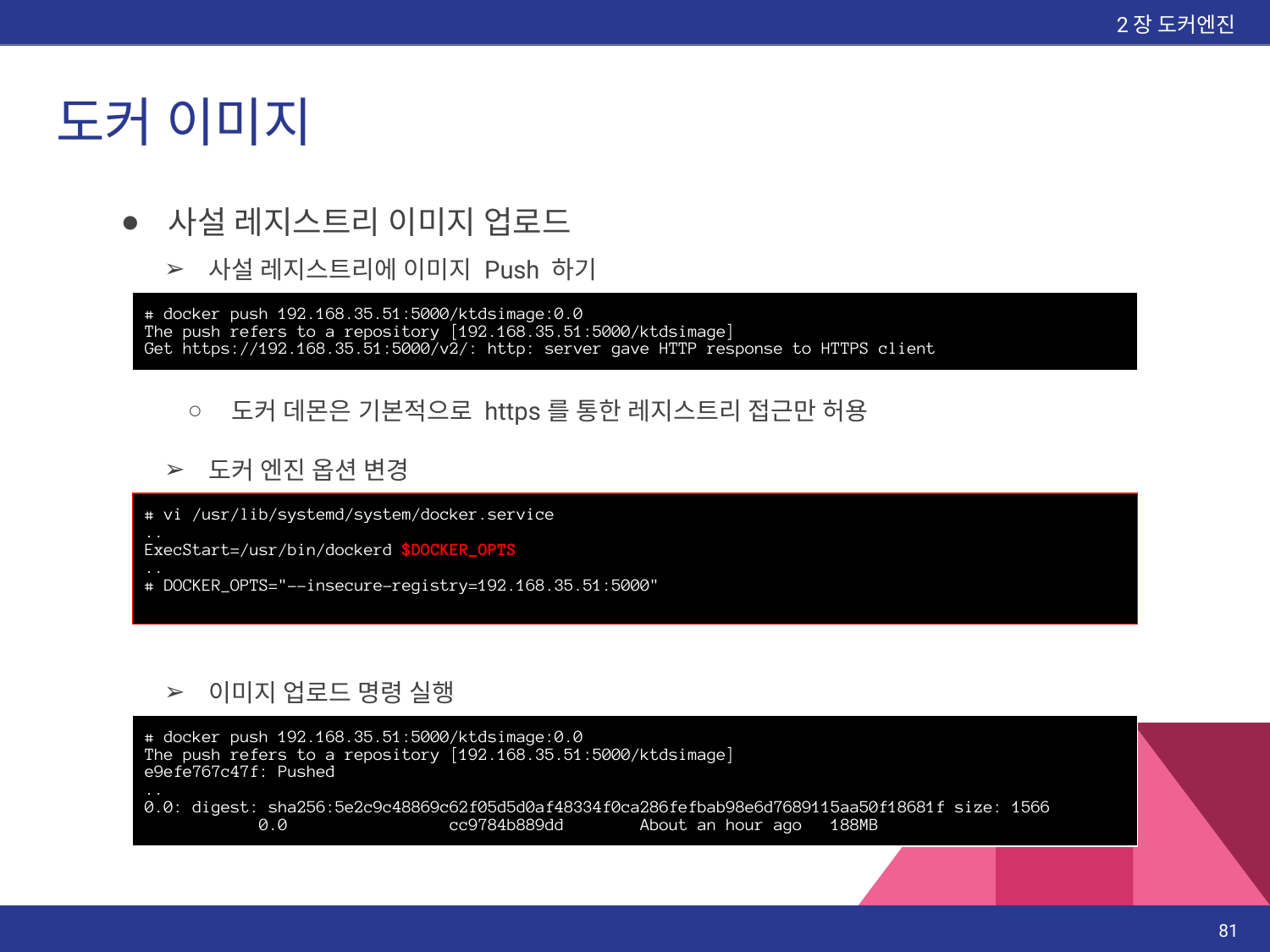

2장 도커엔진
# 도커 이미지
사설 레지스트리 이미지 업로드
사설 레지스트리에 이미지 Push 하기

| # docker push 192.168.35.51:5000/ktdsimage:0.0 The push refers to a repository [192.168.35.51:5000/ktdsimage] Get https://192.168.35.51:5000/v2/: http: server gave HTTP response to HTTPS client |
| --- |
도커 데몬은 기본적으로 https를 통한 레지스트리 접근만 허용

도커 엔진 옵션 변경

| # vi /usr/lib/systemd/system/docker.service .. ExecStart=/usr/bin/dockerd $DOCKER\_OPTS .. # DOCKER\_OPTS="--insecure-registry=192.168.35.51:5000" |
| --- |
이미지 업로드 명령 실행

| # docker push 192.168.35.51:5000/ktdsimage:0.0 The push refers to a repository [192.168.35.51:5000/ktdsimage] e9efe767c47f: Pushed .. 0.0: digest: sha256:5e2c9c48869c62f05d5d0af48334f0ca286fefbab98e6d7689115aa50f18681f size: 1566 0.0 cc9784b889dd About an hour ago 188MB |
| --- |
81